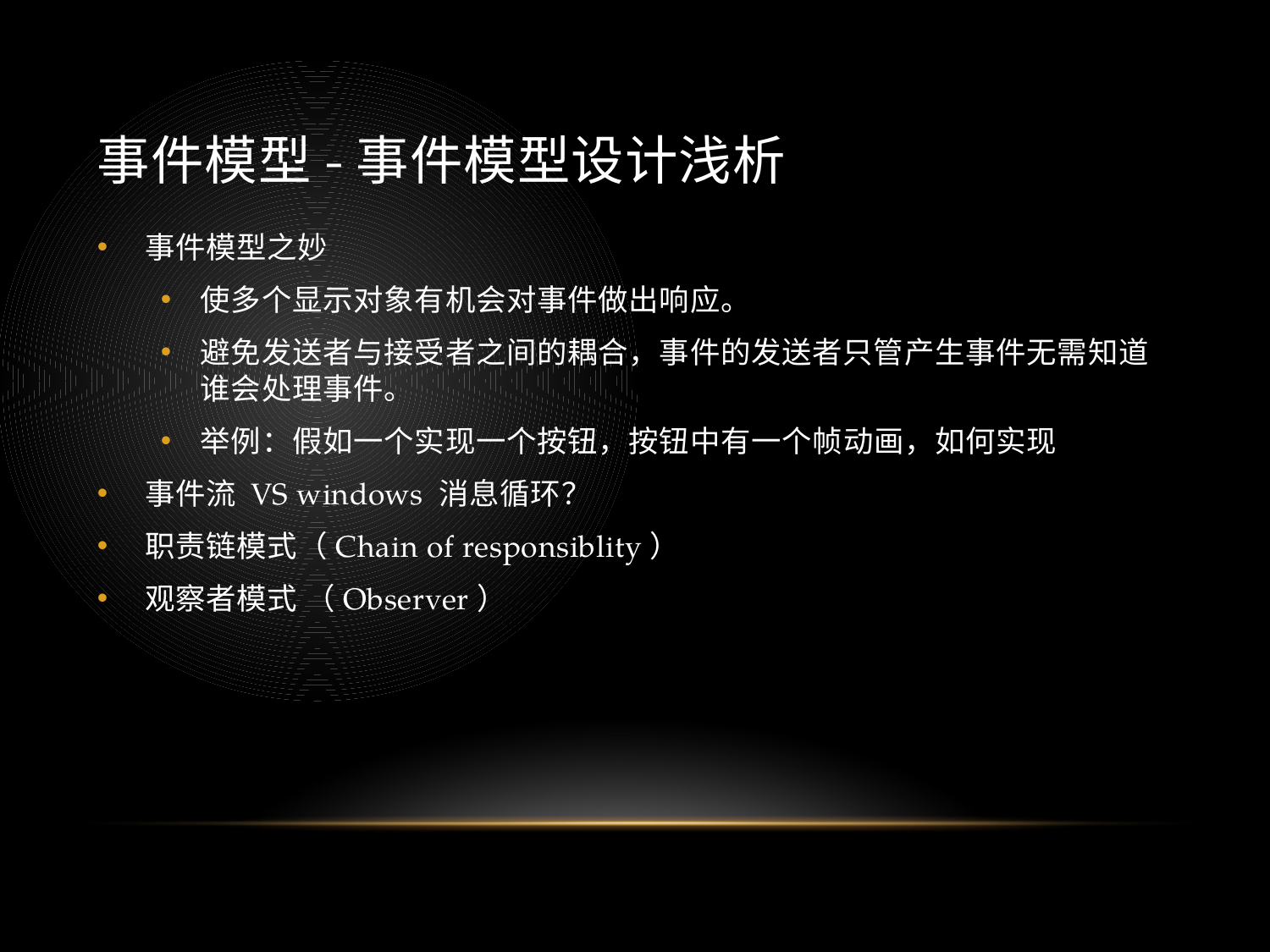

# 事件模型-事件模型设计浅析
事件模型之妙
使多个显示对象有机会对事件做出响应。
避免发送者与接受者之间的耦合，事件的发送者只管产生事件无需知道谁会处理事件。
举例：假如一个实现一个按钮，按钮中有一个帧动画，如何实现
事件流 VS windows 消息循环？
职责链模式（Chain of responsiblity）
观察者模式 （Observer）